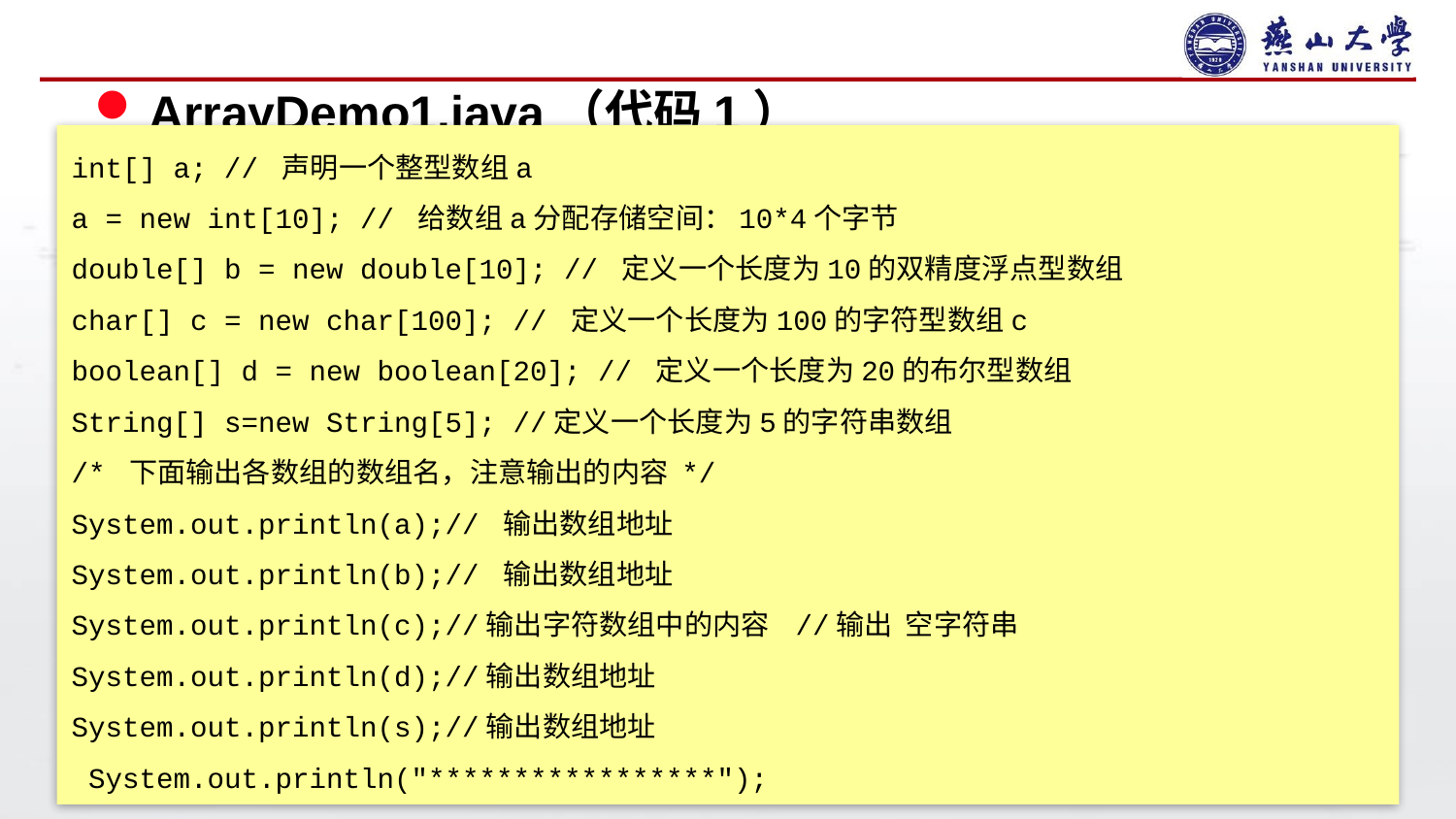

#
ArrayDemo1.java（代码1）

int[] a; // 声明一个整型数组a
a = new int[10]; // 给数组a分配存储空间：10*4个字节
double[] b = new double[10]; // 定义一个长度为10的双精度浮点型数组
char[] c = new char[100]; // 定义一个长度为100的字符型数组c
boolean[] d = new boolean[20]; // 定义一个长度为20的布尔型数组
String[] s=new String[5]; //定义一个长度为5的字符串数组
/* 下面输出各数组的数组名，注意输出的内容 */
System.out.println(a);// 输出数组地址
System.out.println(b);// 输出数组地址
System.out.println(c);//输出字符数组中的内容   //输出  空字符串
System.out.println(d);//输出数组地址
System.out.println(s);//输出数组地址
 System.out.println("*****************");